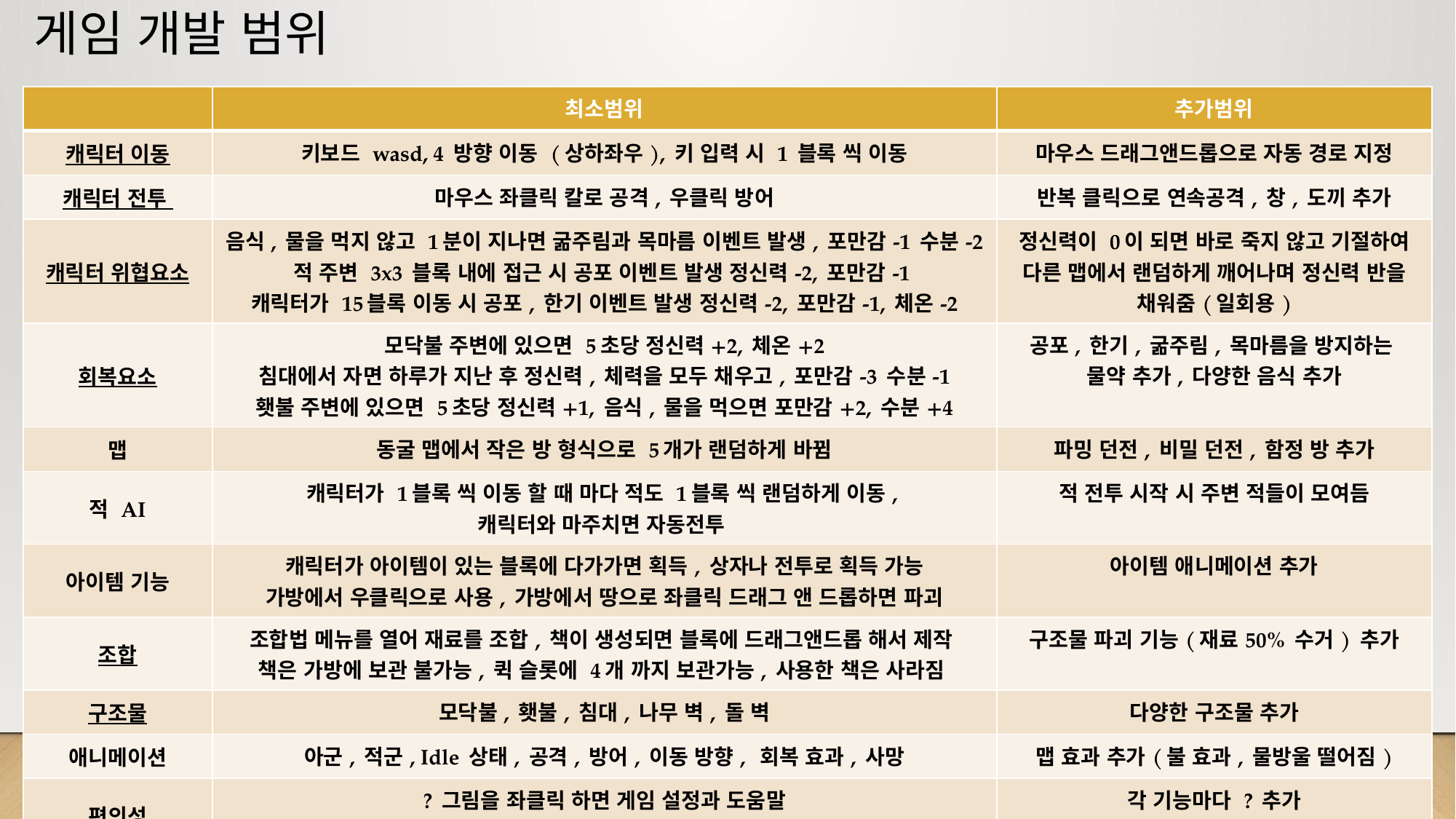

# 게임 개발 범위
|  | 최소범위 | 추가범위 |
| --- | --- | --- |
| 캐릭터 이동 | 키보드 wasd, 4 방향 이동 (상하좌우), 키 입력 시 1 블록 씩 이동 | 마우스 드래그앤드롭으로 자동 경로 지정 |
| 캐릭터 전투 | 마우스 좌클릭 칼로 공격, 우클릭 방어 | 반복 클릭으로 연속공격, 창, 도끼 추가 |
| 캐릭터 위협요소 | 음식, 물을 먹지 않고 1분이 지나면 굶주림과 목마름 이벤트 발생, 포만감-1 수분-2 적 주변 3x3 블록 내에 접근 시 공포 이벤트 발생 정신력-2, 포만감-1 캐릭터가 15블록 이동 시 공포, 한기 이벤트 발생 정신력-2, 포만감-1, 체온-2 | 정신력이 0이 되면 바로 죽지 않고 기절하여 다른 맵에서 랜덤하게 깨어나며 정신력 반을 채워줌(일회용) |
| 회복요소 | 모닥불 주변에 있으면 5초당 정신력+2, 체온+2 침대에서 자면 하루가 지난 후 정신력, 체력을 모두 채우고, 포만감-3 수분-1 횃불 주변에 있으면 5초당 정신력+1, 음식, 물을 먹으면 포만감+2, 수분+4 | 공포, 한기, 굶주림, 목마름을 방지하는 물약 추가, 다양한 음식 추가 |
| 맵 | 동굴 맵에서 작은 방 형식으로 5개가 랜덤하게 바뀜 | 파밍 던전, 비밀 던전, 함정 방 추가 |
| 적 AI | 캐릭터가 1블록 씩 이동 할 때 마다 적도 1블록 씩 랜덤하게 이동, 캐릭터와 마주치면 자동전투 | 적 전투 시작 시 주변 적들이 모여듬 |
| 아이템 기능 | 캐릭터가 아이템이 있는 블록에 다가가면 획득, 상자나 전투로 획득 가능 가방에서 우클릭으로 사용, 가방에서 땅으로 좌클릭 드래그 앤 드롭하면 파괴 | 아이템 애니메이션 추가 |
| 조합 | 조합법 메뉴를 열어 재료를 조합, 책이 생성되면 블록에 드래그앤드롭 해서 제작 책은 가방에 보관 불가능, 퀵 슬롯에 4개 까지 보관가능, 사용한 책은 사라짐 | 구조물 파괴 기능(재료50% 수거) 추가 |
| 구조물 | 모닥불, 횃불, 침대, 나무 벽, 돌 벽 | 다양한 구조물 추가 |
| 애니메이션 | 아군, 적군, Idle 상태, 공격, 방어, 이동 방향, 회복 효과, 사망 | 맵 효과 추가(불 효과, 물방울 떨어짐) |
| 편의성 | ? 그림을 좌클릭 하면 게임 설정과 도움말 아이템 퀵 슬롯 8칸, 조합 책 슬롯 4칸 | 각 기능마다 ? 추가 |